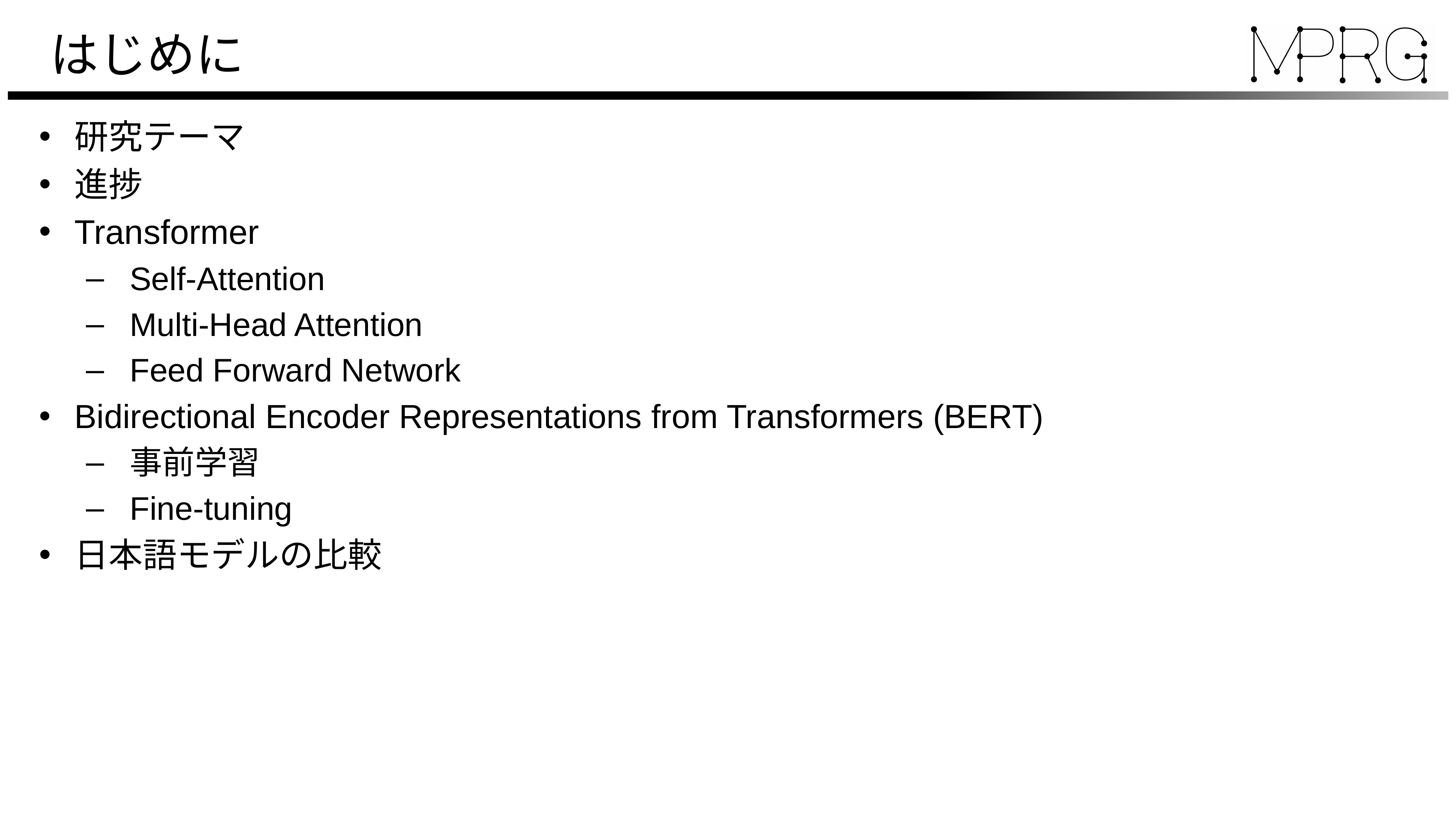

# はじめに
研究テーマ
進捗
Transformer
Self-Attention
Multi-Head Attention
Feed Forward Network
Bidirectional Encoder Representations from Transformers (BERT)
事前学習
Fine-tuning
日本語モデルの比較